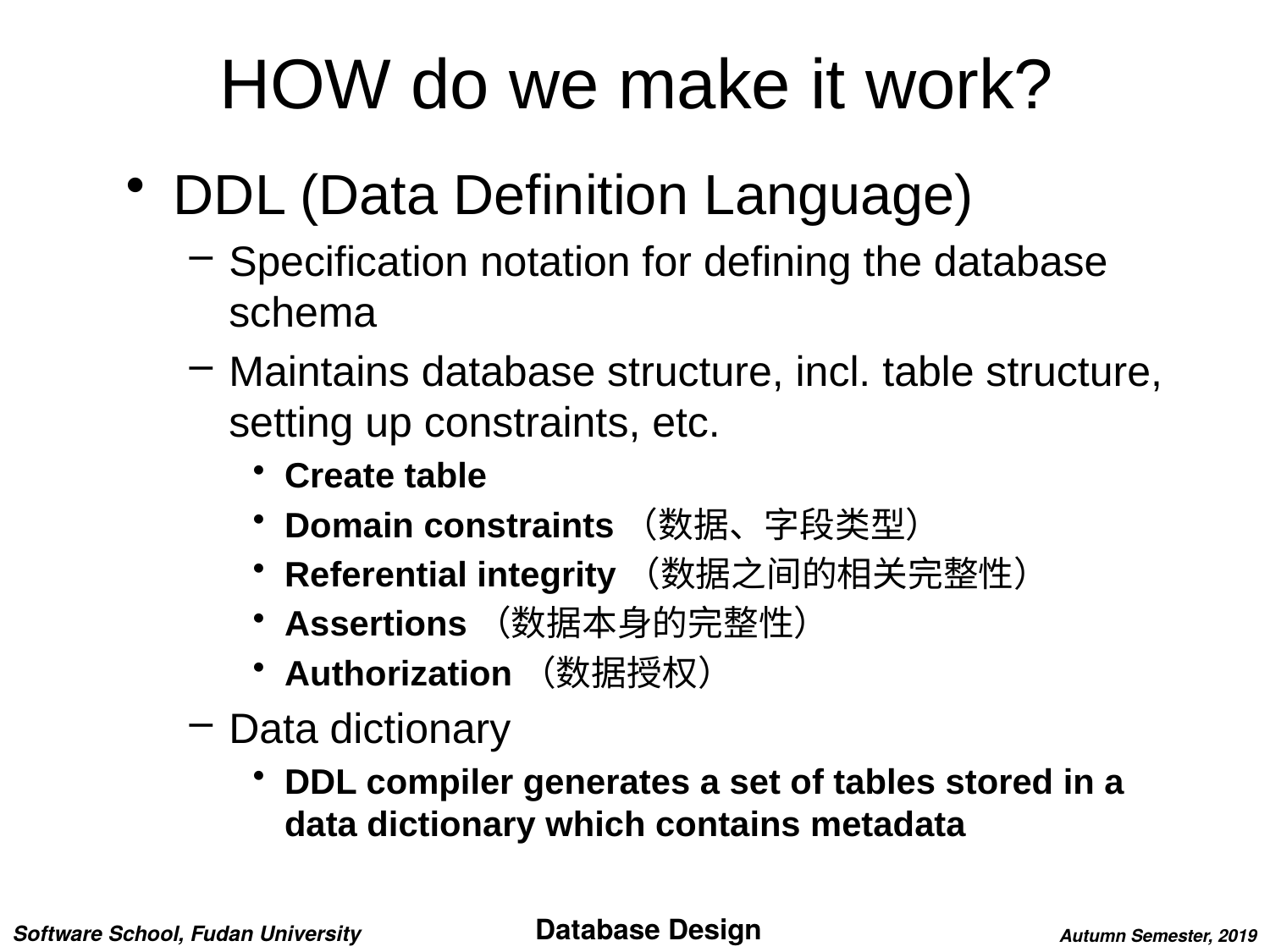

# HOW do we make it work?
DDL (Data Definition Language)
Specification notation for defining the database schema
Maintains database structure, incl. table structure, setting up constraints, etc.
Create table
Domain constraints（数据、字段类型）
Referential integrity（数据之间的相关完整性）
Assertions（数据本身的完整性）
Authorization（数据授权）
Data dictionary
DDL compiler generates a set of tables stored in a data dictionary which contains metadata